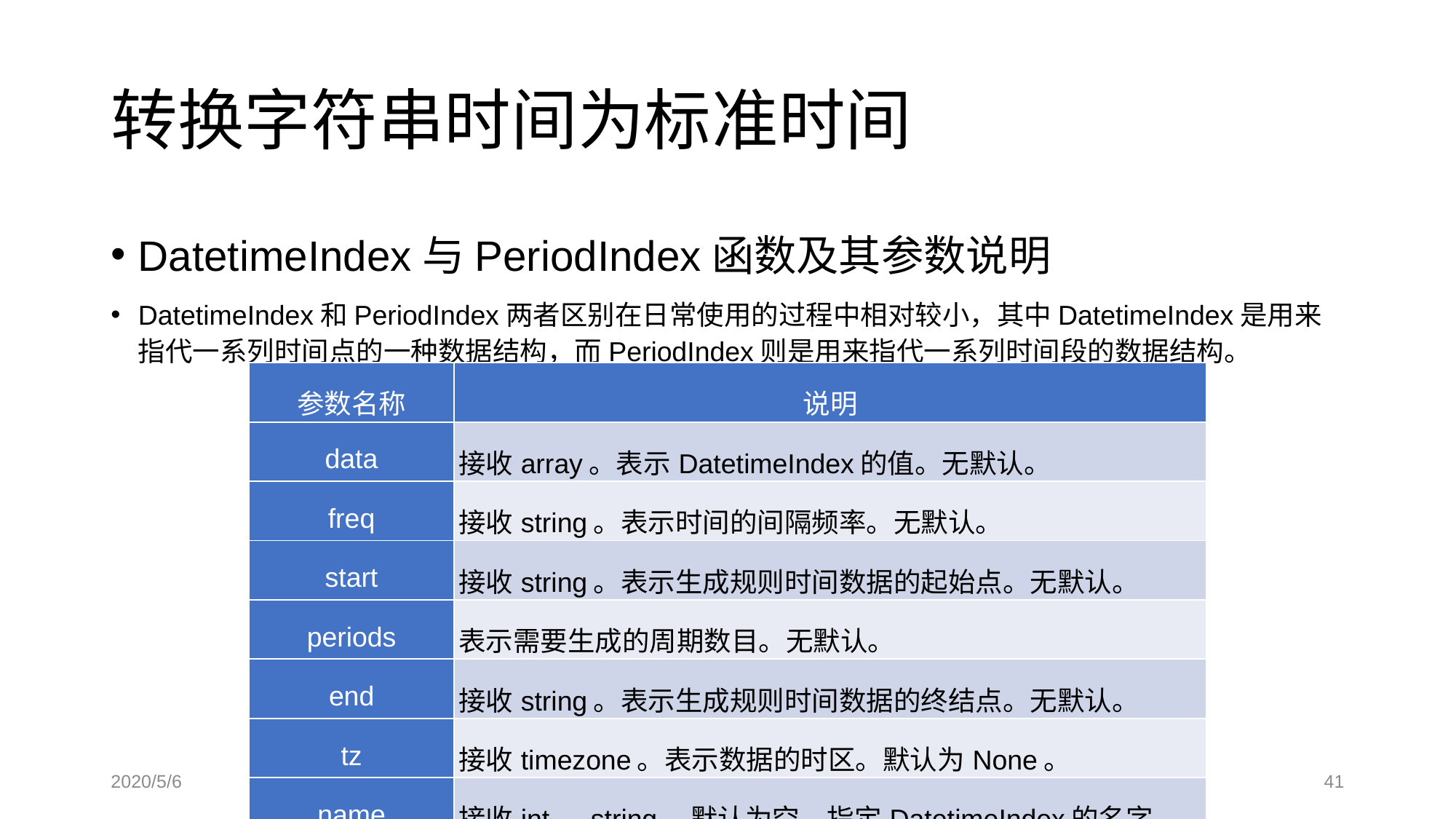

# 转换字符串时间为标准时间
DatetimeIndex与PeriodIndex函数及其参数说明
DatetimeIndex和PeriodIndex两者区别在日常使用的过程中相对较小，其中DatetimeIndex是用来指代一系列时间点的一种数据结构，而PeriodIndex则是用来指代一系列时间段的数据结构。

| 参数名称 | 说明 |
| --- | --- |
| data | 接收array。表示DatetimeIndex的值。无默认。 |
| freq | 接收string。表示时间的间隔频率。无默认。 |
| start | 接收string。表示生成规则时间数据的起始点。无默认。 |
| periods | 表示需要生成的周期数目。无默认。 |
| end | 接收string。表示生成规则时间数据的终结点。无默认。 |
| tz | 接收timezone。表示数据的时区。默认为None。 |
| name | 接收int，string。默认为空。指定DatetimeIndex的名字。 |
2020/5/6
Pandas 统计分析
41